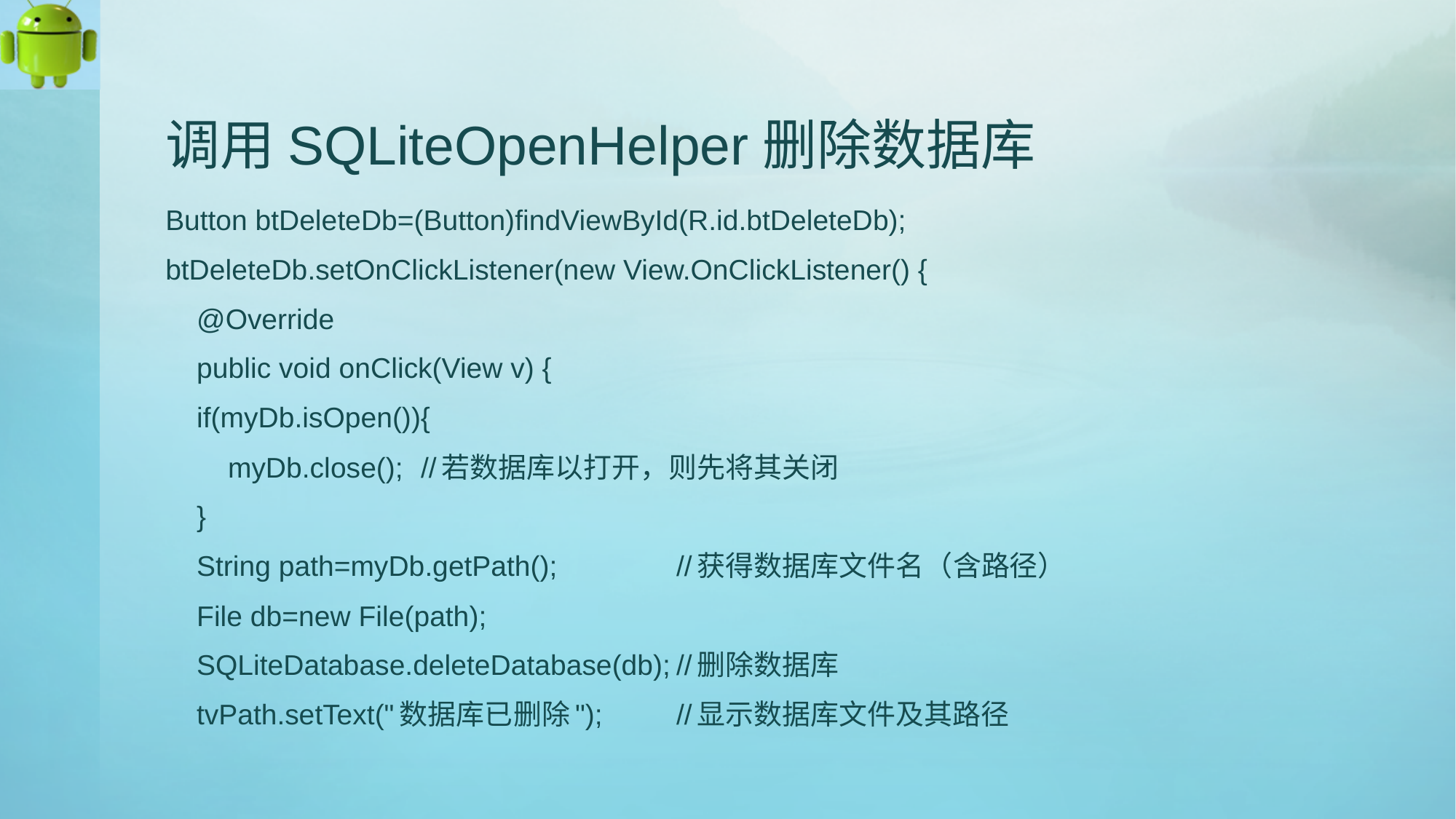

# 调用SQLiteOpenHelper删除数据库
Button btDeleteDb=(Button)findViewById(R.id.btDeleteDb);
btDeleteDb.setOnClickListener(new View.OnClickListener() {
    @Override
    public void onClick(View v) {
    if(myDb.isOpen()){
        myDb.close();				//若数据库以打开，则先将其关闭
    }
    String path=myDb.getPath();		//获得数据库文件名（含路径）
    File db=new File(path);
    SQLiteDatabase.deleteDatabase(db);	//删除数据库
    tvPath.setText("数据库已删除");		//显示数据库文件及其路径